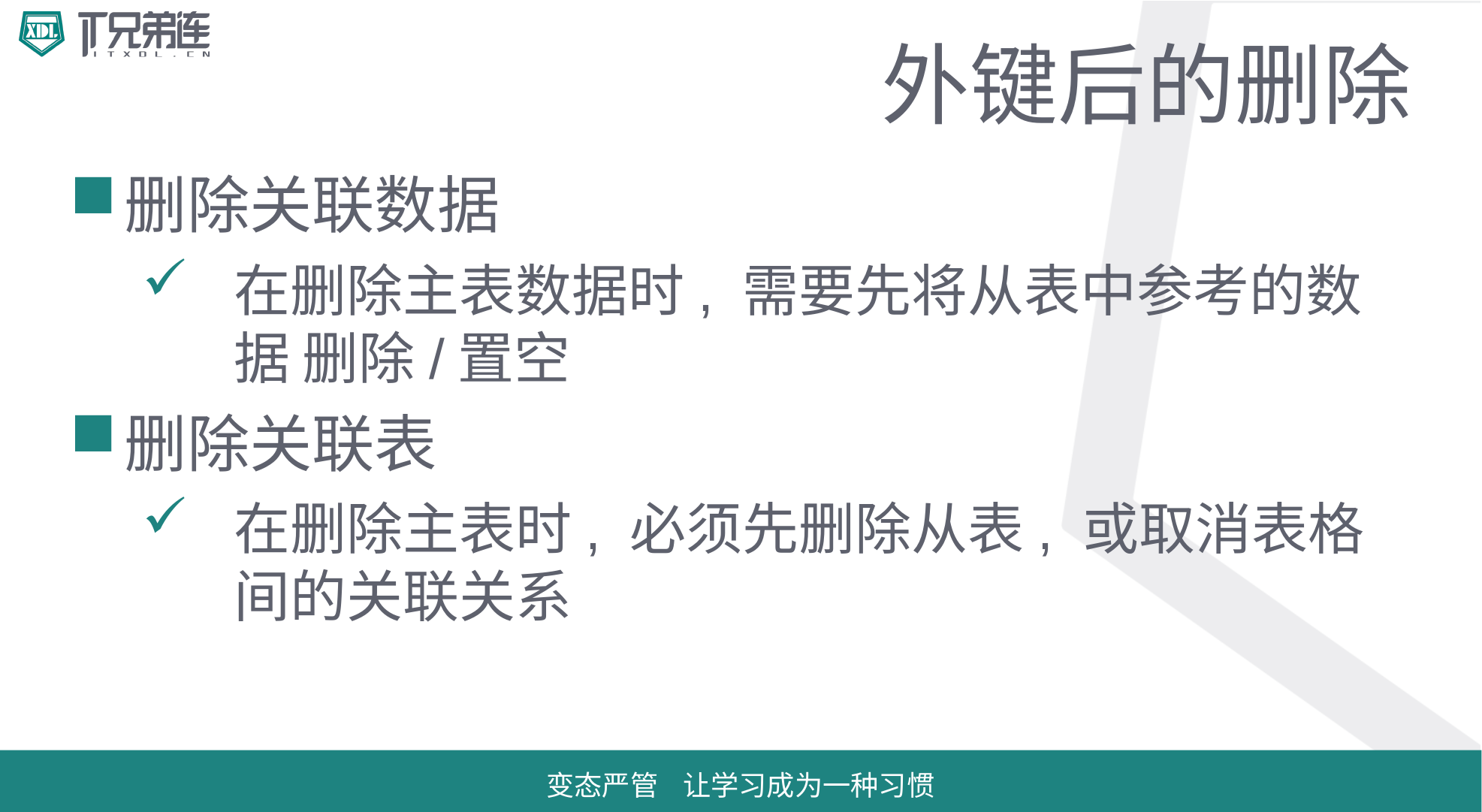

# 外键后的删除
删除关联数据
在删除主表数据时, 需要先将从表中参考的数据 删除/置空
删除关联表
在删除主表时, 必须先删除从表, 或取消表格间的关联关系